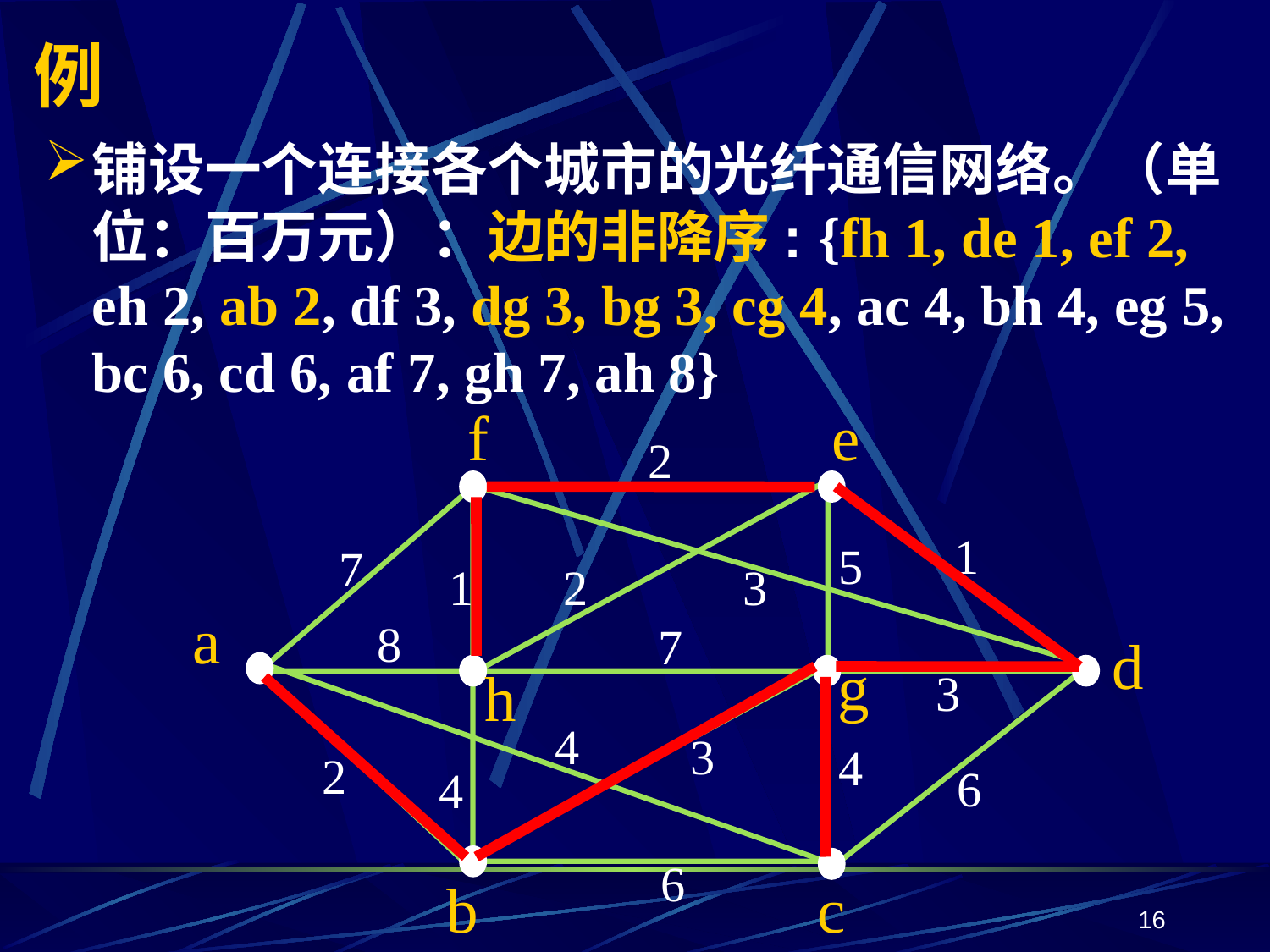

# 例
铺设一个连接各个城市的光纤通信网络。（单位：百万元）：边的非降序: {fh 1, de 1, ef 2, eh 2, ab 2, df 3, dg 3, bg 3, cg 4, ac 4, bh 4, eg 5, bc 6, cd 6, af 7, gh 7, ah 8}
f
e
2

1
5
7
1
2
3
a
8
7
d
g
h

3

4
3
4
2
6
4

6

b
c

16